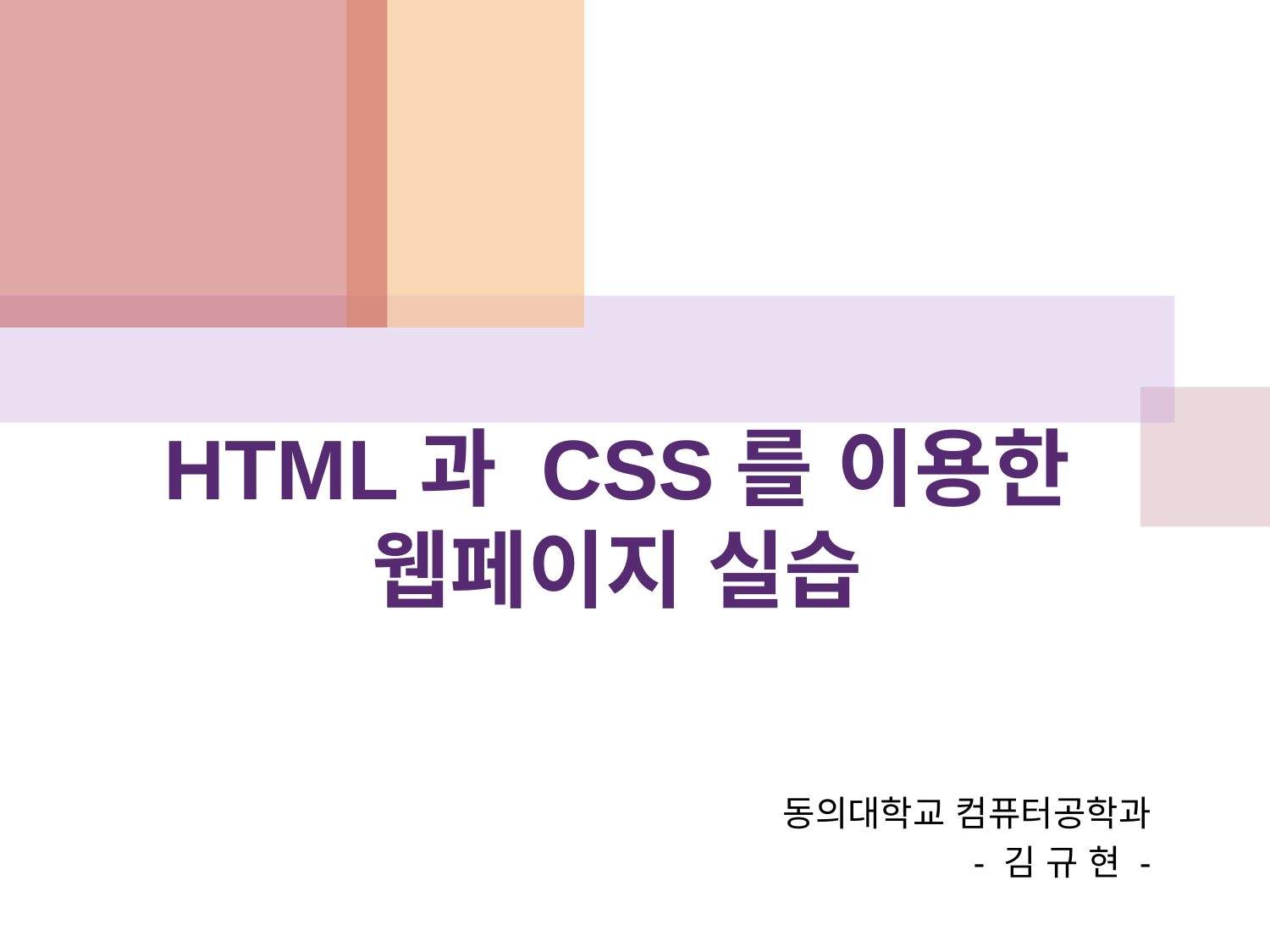

# HTML과 CSS를 이용한 웹페이지 실습
동의대학교 컴퓨터공학과
- 김 규 현 -